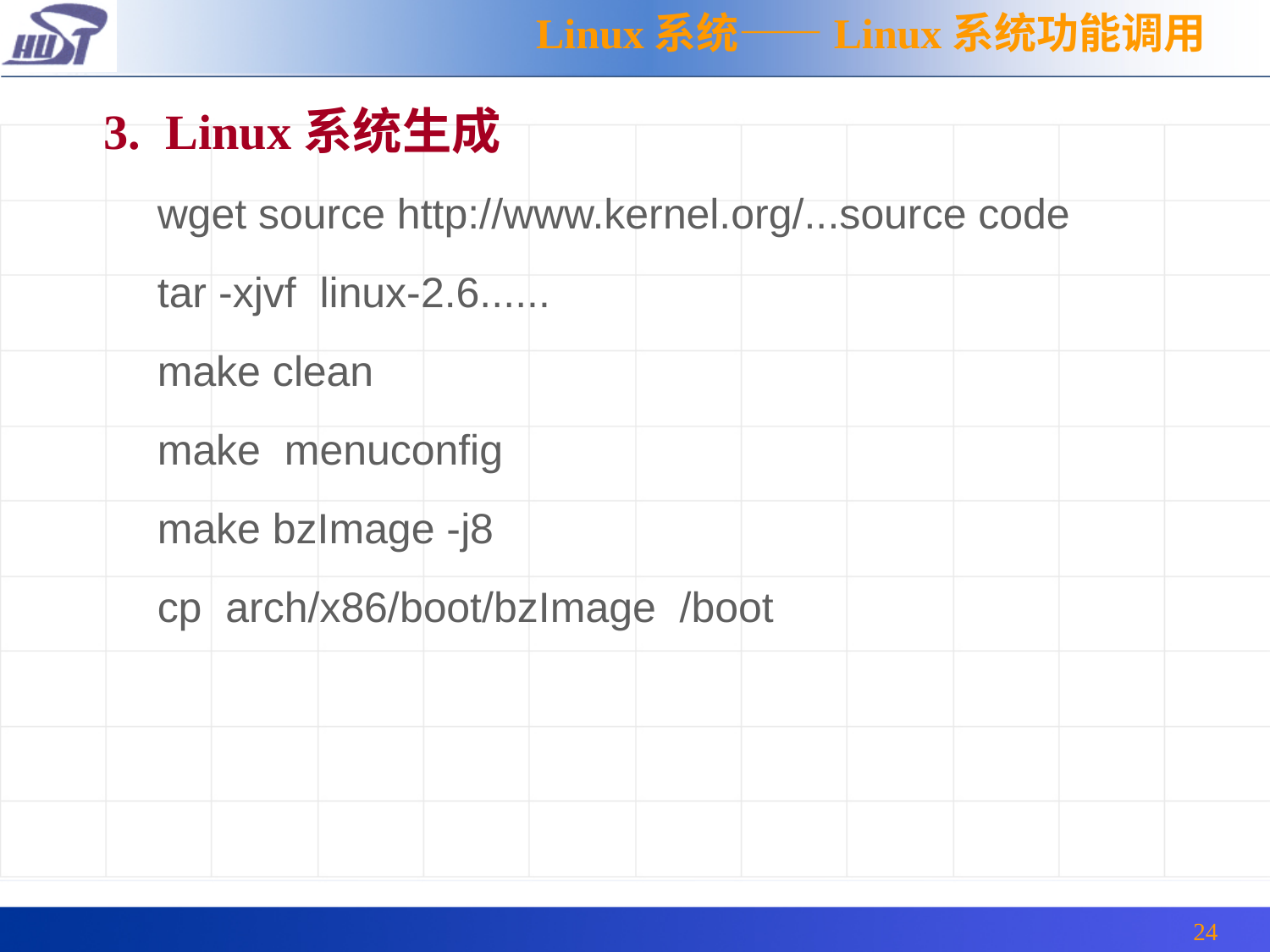

Linux系统——Linux系统功能调用
      3.  Linux系统生成
	wget source http://www.kernel.org/...source code
	tar -xjvf  linux-2.6......
	make clean
	make  menuconfig
	make bzImage -j8
	cp  arch/x86/boot/bzImage  /boot
24